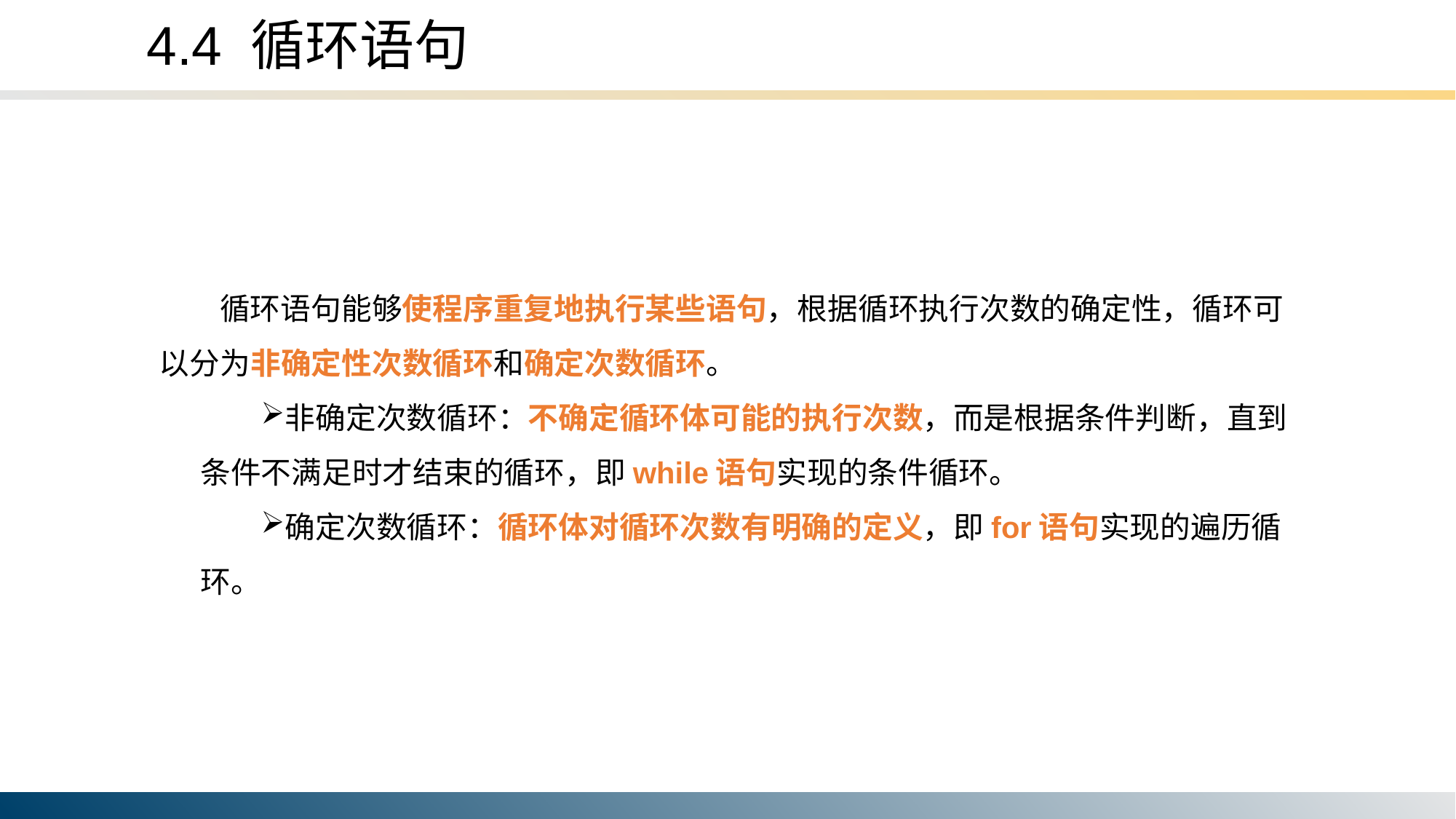

4.4 循环语句
循环语句能够使程序重复地执行某些语句，根据循环执行次数的确定性，循环可以分为非确定性次数循环和确定次数循环。
非确定次数循环：不确定循环体可能的执行次数，而是根据条件判断，直到条件不满足时才结束的循环，即while语句实现的条件循环。
确定次数循环：循环体对循环次数有明确的定义，即for语句实现的遍历循环。